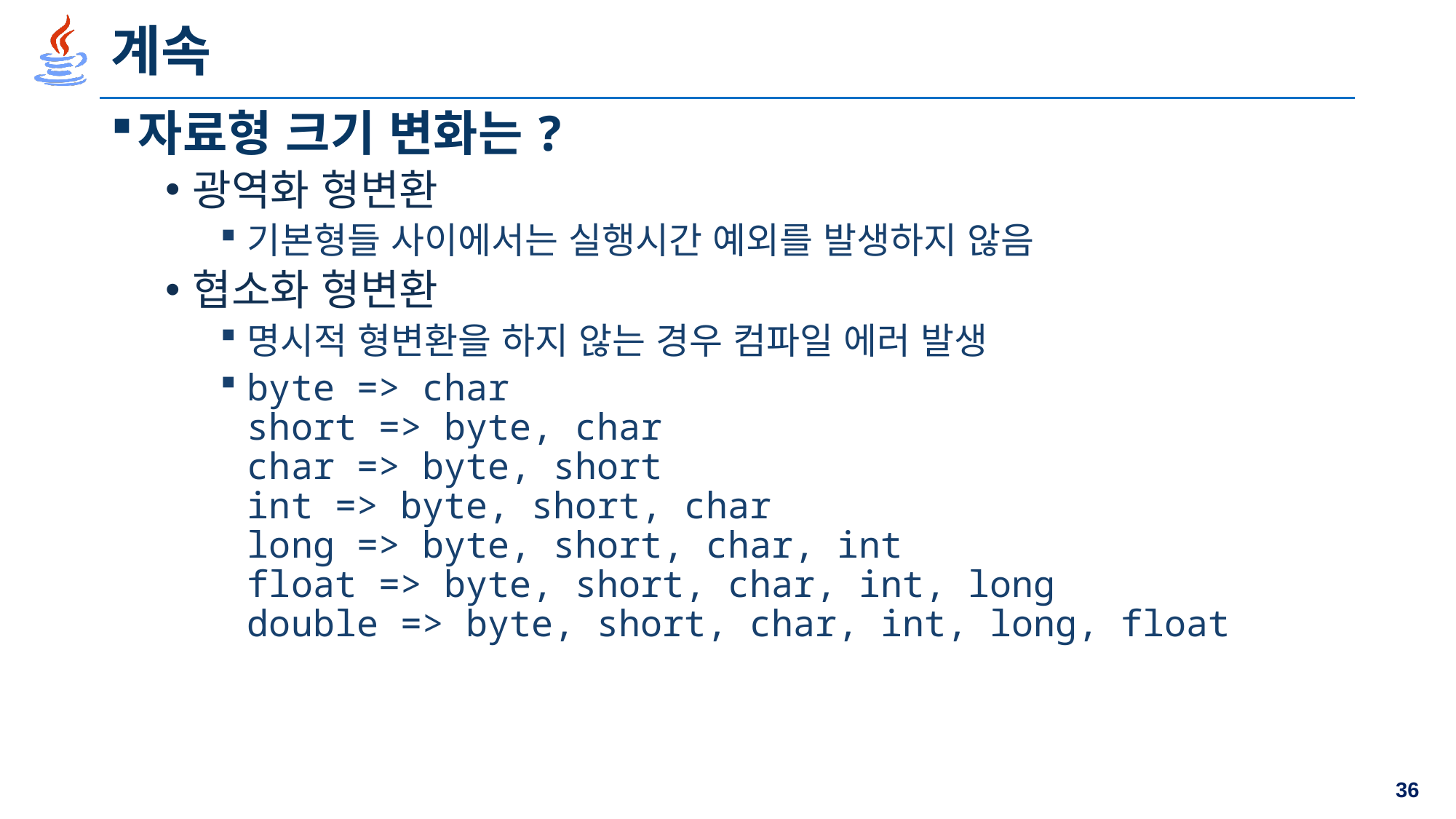

# 계속
자료형 크기 변화는?
광역화 형변환
기본형들 사이에서는 실행시간 예외를 발생하지 않음
협소화 형변환
명시적 형변환을 하지 않는 경우 컴파일 에러 발생
byte => char
short => byte, char
char => byte, short
int => byte, short, char
long => byte, short, char, int
float => byte, short, char, int, long
double => byte, short, char, int, long, float
36